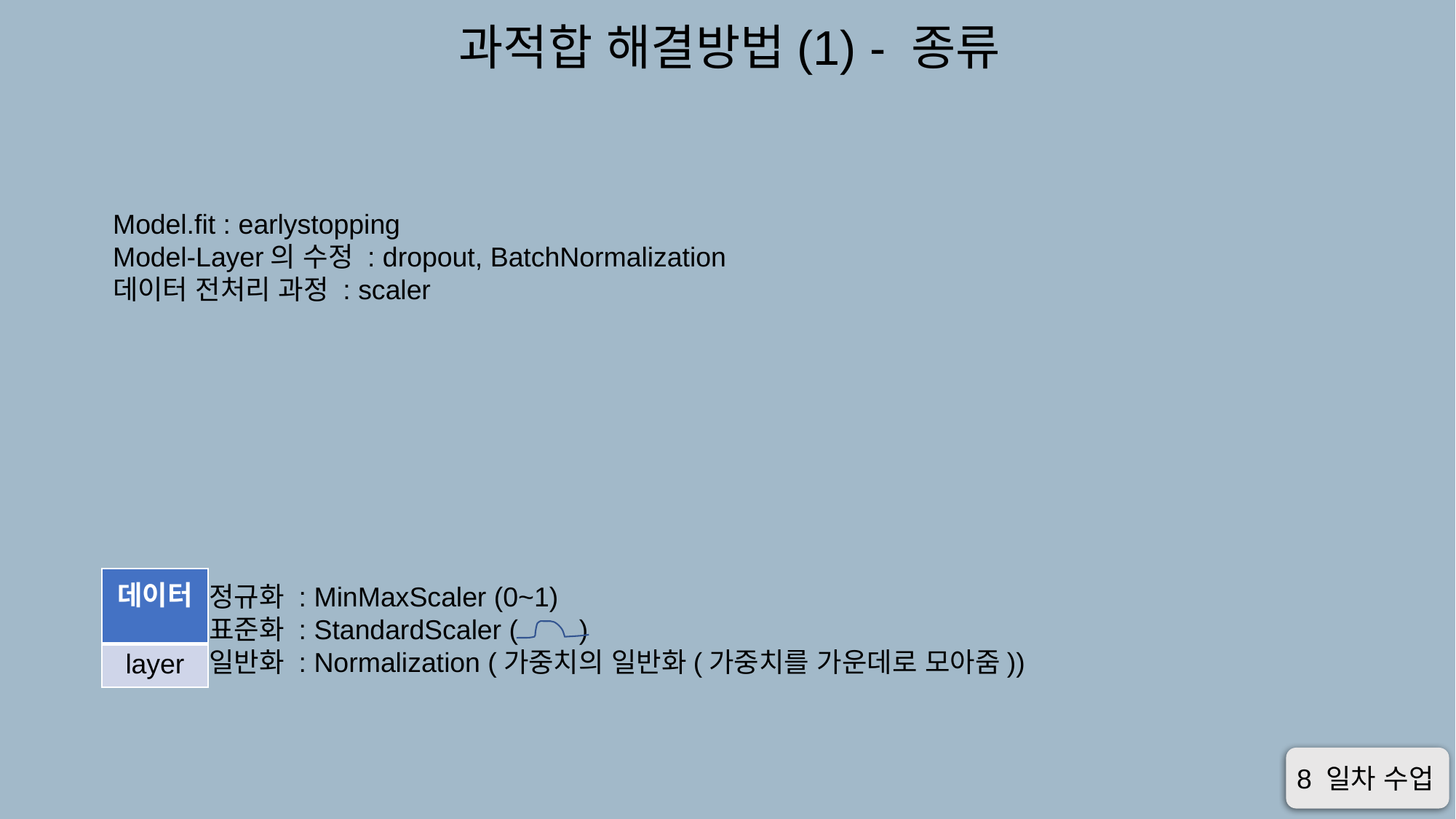

과적합 해결방법(1) - 종류
Model.fit : earlystopping
Model-Layer의 수정 : dropout, BatchNormalization
데이터 전처리 과정 : scaler

| 데이터 |
| --- |
| layer |
정규화 : MinMaxScaler (0~1)
표준화 : StandardScaler (        )
일반화 : Normalization (가중치의 일반화(가중치를 가운데로 모아줌))

8 일차 수업